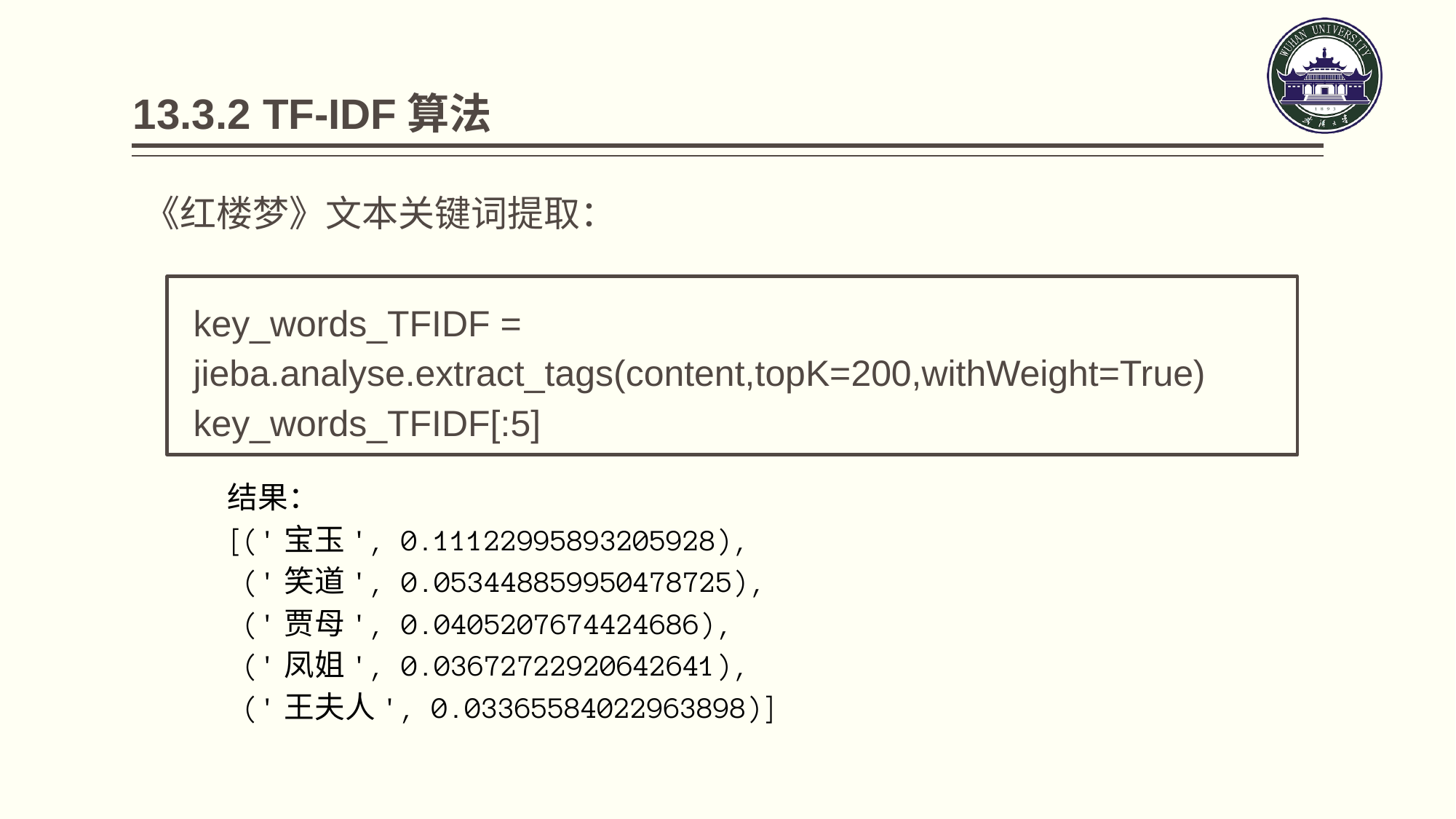

13.3.2 TF-IDF算法
《红楼梦》文本关键词提取：

key_words_TFIDF = jieba.analyse.extract_tags(content,topK=200,withWeight=True)
key_words_TFIDF[:5]
结果：
[('宝玉', 0.11122995893205928),
 ('笑道', 0.053448859950478725),
 ('贾母', 0.0405207674424686),
 ('凤姐', 0.03672722920642641),
 ('王夫人', 0.03365584022963898)]